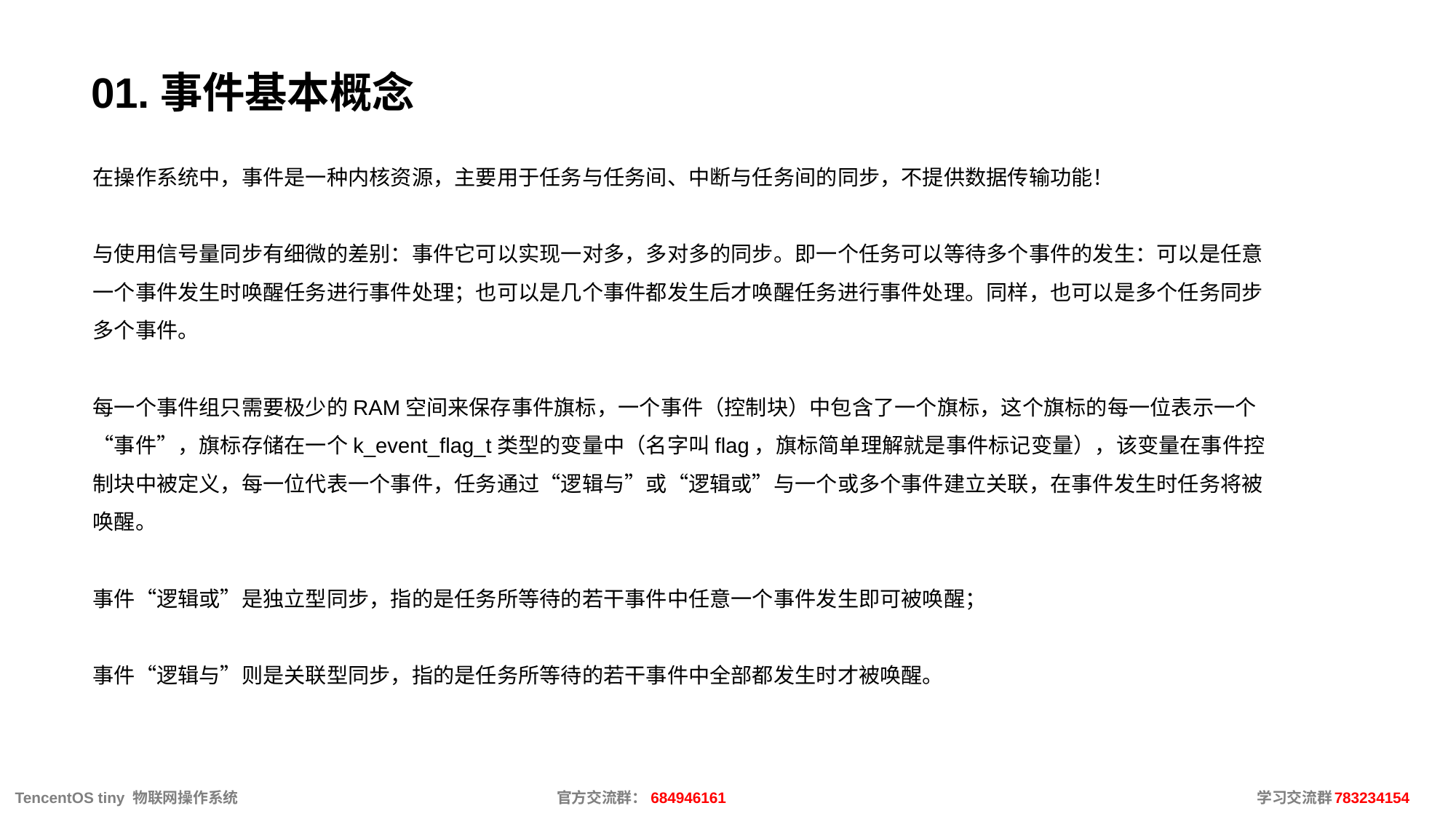

# 01.事件基本概念
在操作系统中，事件是一种内核资源，主要用于任务与任务间、中断与任务间的同步，不提供数据传输功能！

与使用信号量同步有细微的差别：事件它可以实现一对多，多对多的同步。即一个任务可以等待多个事件的发生：可以是任意一个事件发生时唤醒任务进行事件处理；也可以是几个事件都发生后才唤醒任务进行事件处理。同样，也可以是多个任务同步多个事件。

每一个事件组只需要极少的RAM空间来保存事件旗标，一个事件（控制块）中包含了一个旗标，这个旗标的每一位表示一个“事件”，旗标存储在一个k_event_flag_t类型的变量中（名字叫flag，旗标简单理解就是事件标记变量），该变量在事件控制块中被定义，每一位代表一个事件，任务通过“逻辑与”或“逻辑或”与一个或多个事件建立关联，在事件发生时任务将被唤醒。

事件“逻辑或”是独立型同步，指的是任务所等待的若干事件中任意一个事件发生即可被唤醒；

事件“逻辑与”则是关联型同步，指的是任务所等待的若干事件中全部都发生时才被唤醒。

 TencentOS tiny 物联网操作系统			官方交流群：684946161					          学习交流群：783234154